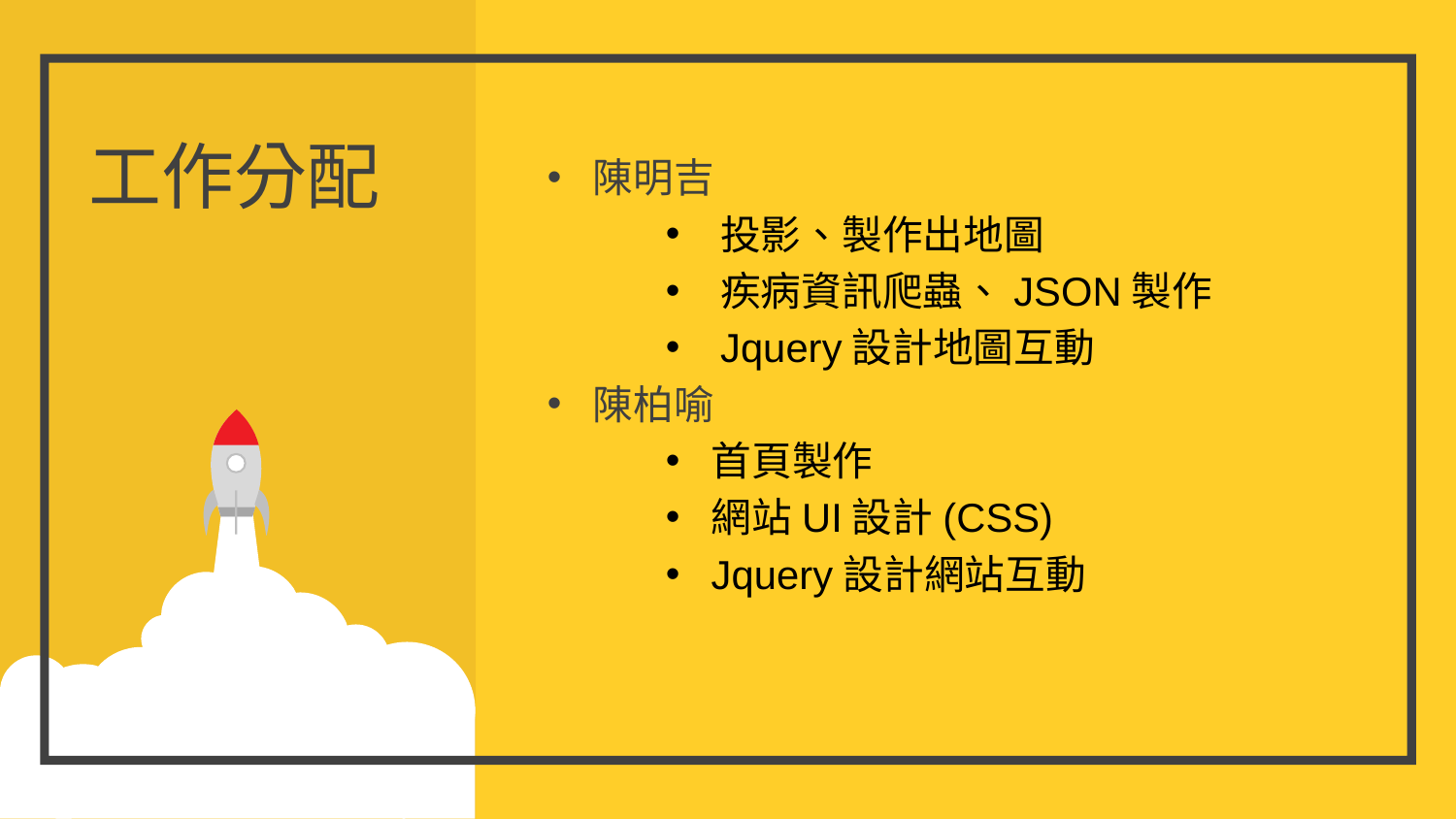

工作分配
陳明吉
投影、製作出地圖
疾病資訊爬蟲、JSON製作
Jquery設計地圖互動
陳柏喻
首頁製作
網站UI設計(CSS)
Jquery設計網站互動